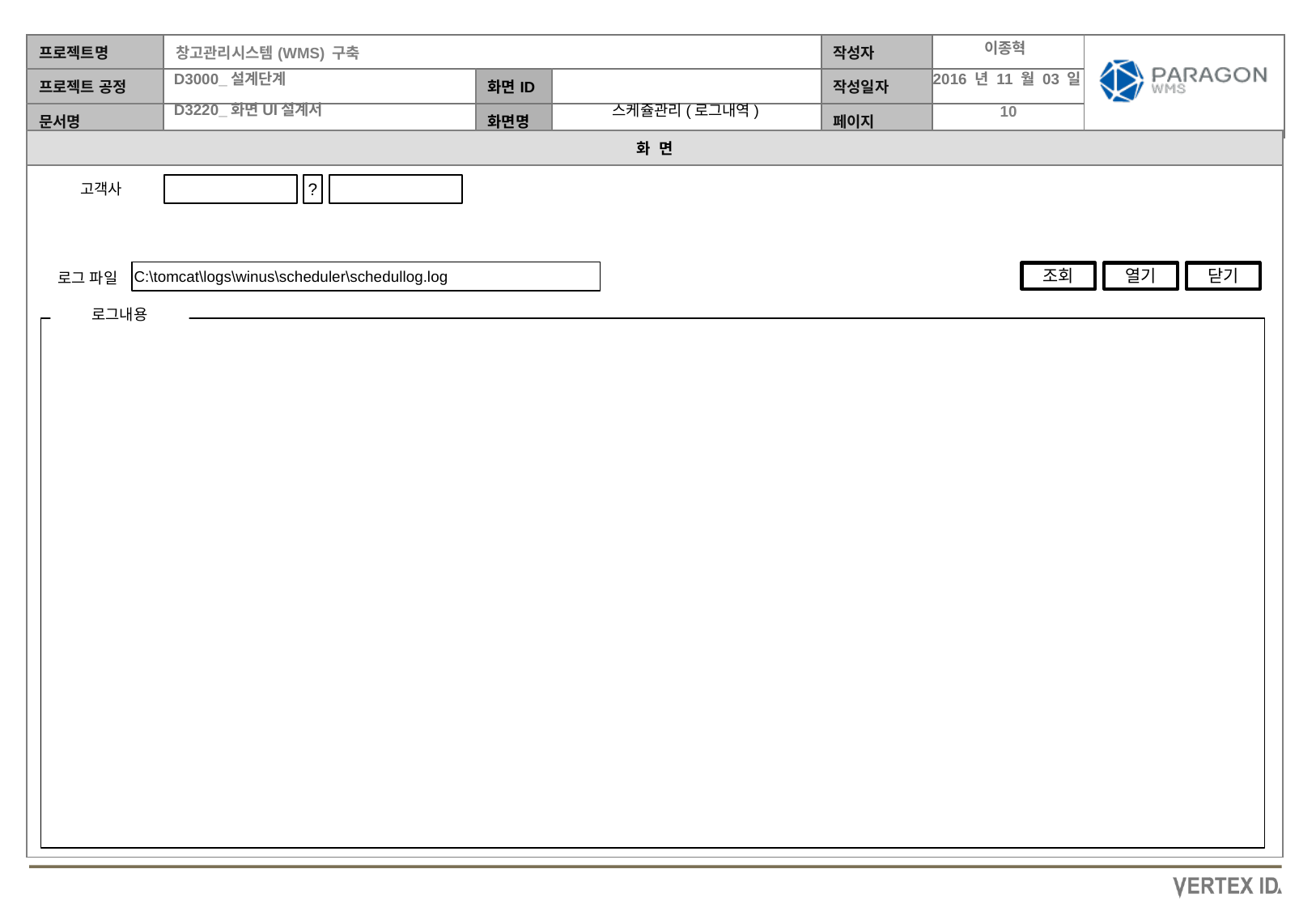

이종혁
2016 년 11 월 03 일
스케쥴관리(로그내역)
고객사

?

로그 파일
C:\tomcat\logs\winus\scheduler\schedullog.log
조회
열기
닫기
로그내용